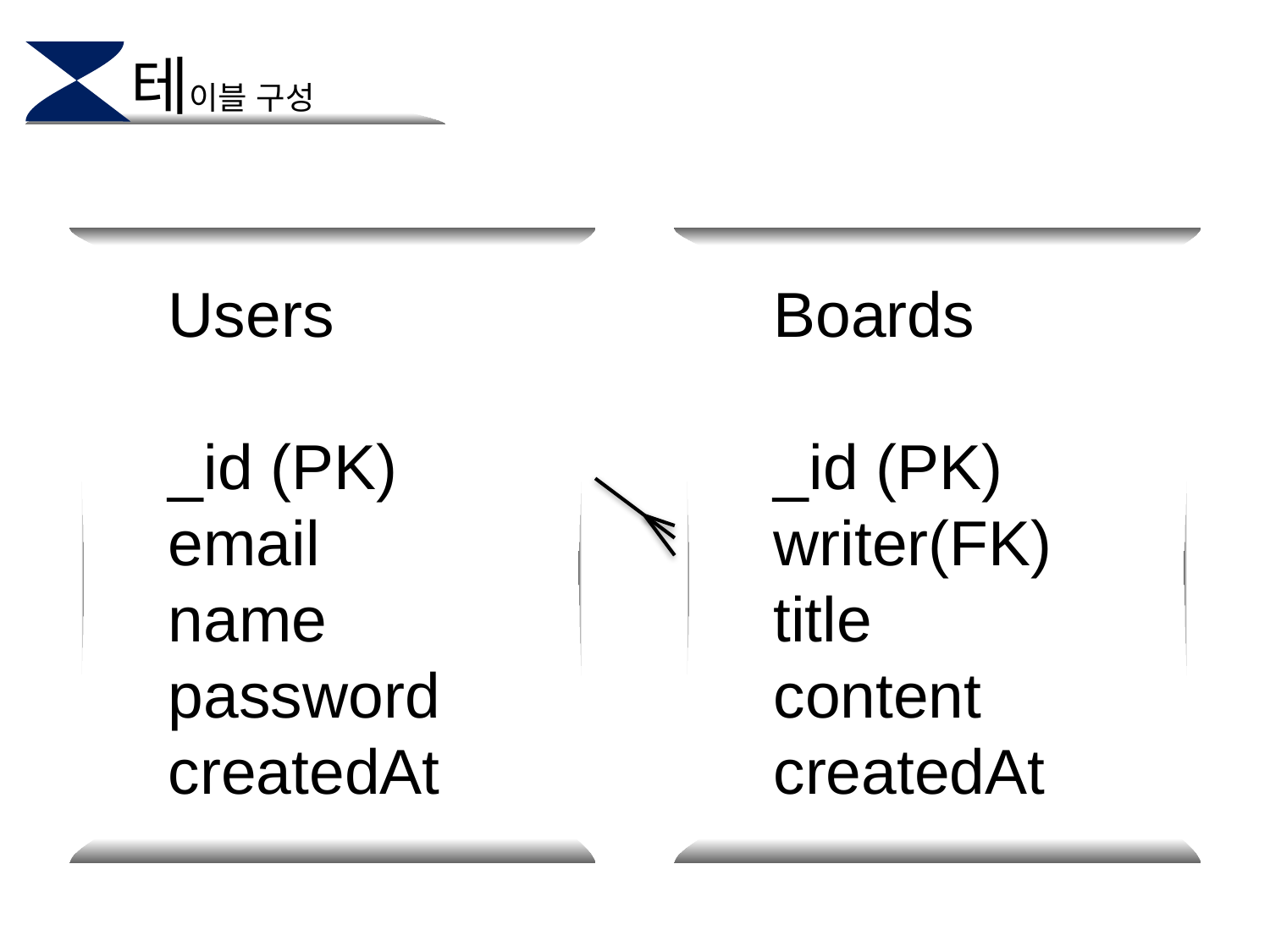

테이블 구성

Users

_id (PK)
email
name
password
createdAt

Boards

_id (PK)
writer(FK)
title
content
createdAt